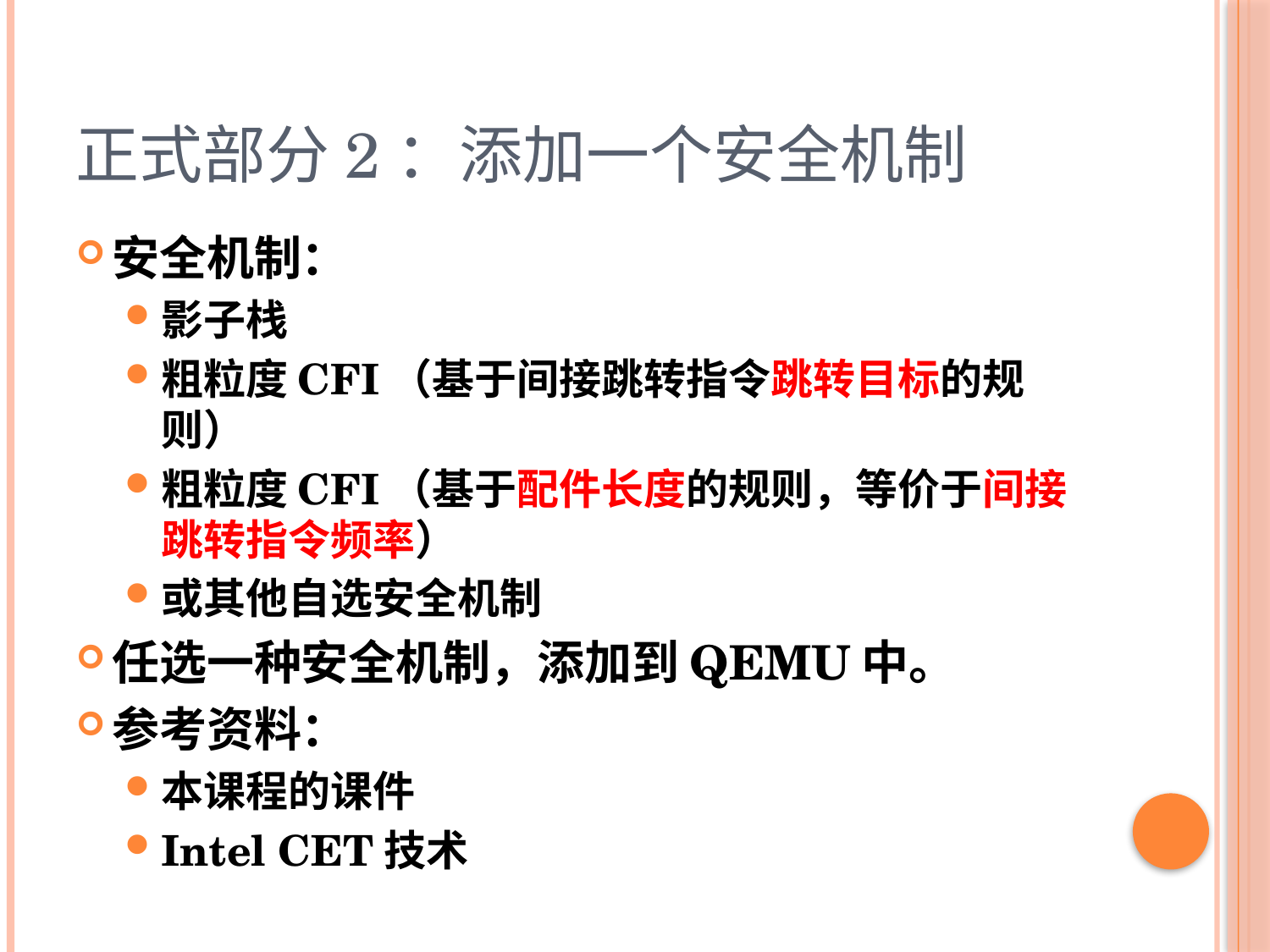

# 正式部分2：添加一个安全机制
安全机制：
影子栈
粗粒度CFI（基于间接跳转指令跳转目标的规则）
粗粒度CFI（基于配件长度的规则，等价于间接跳转指令频率）
或其他自选安全机制
任选一种安全机制，添加到QEMU中。
参考资料：
本课程的课件
Intel CET技术